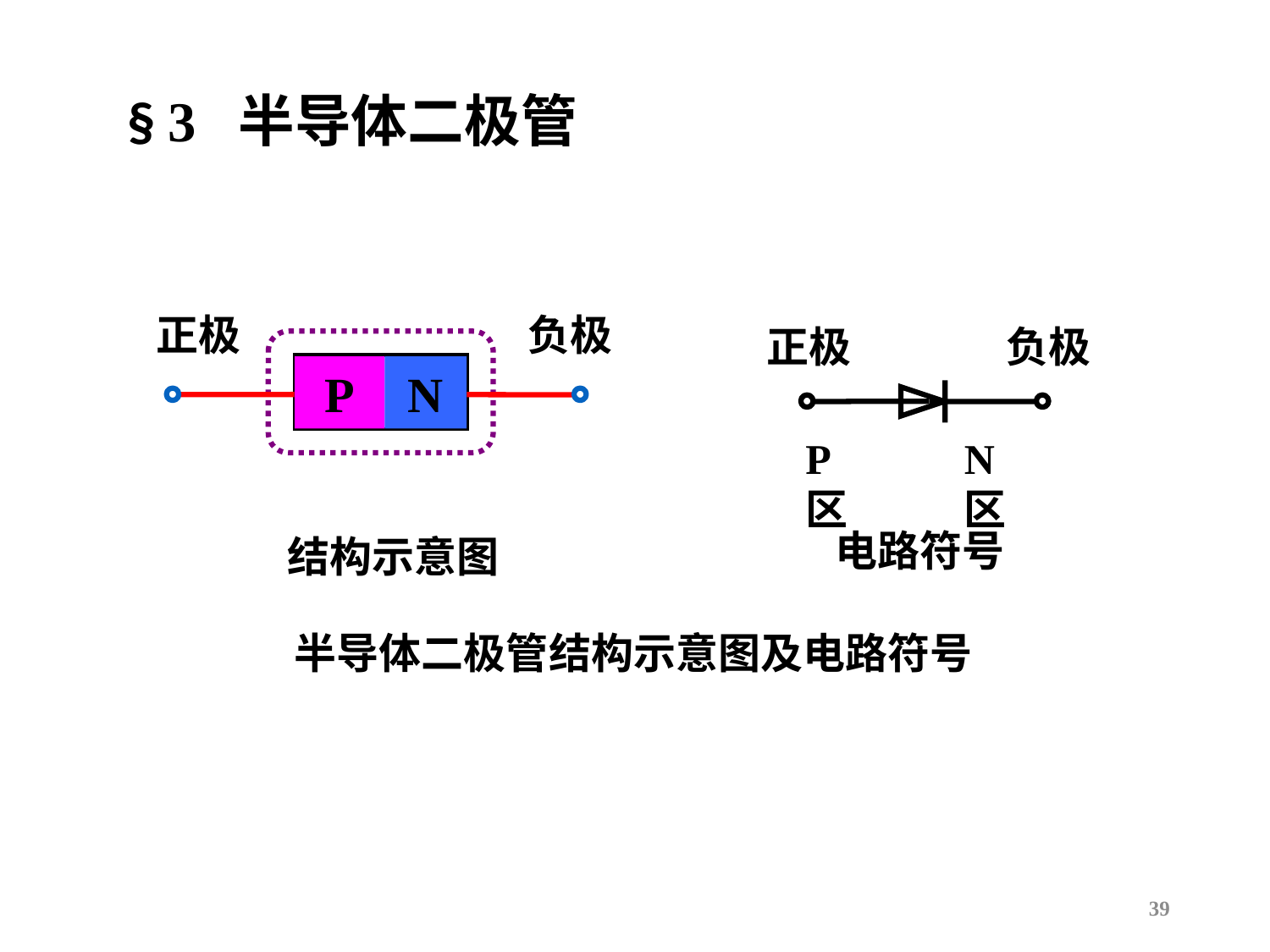

§ 3  半导体二极管
正极
负极

P
N

正极
负极

P区
N区
电路符号
结构示意图
半导体二极管结构示意图及电路符号
39